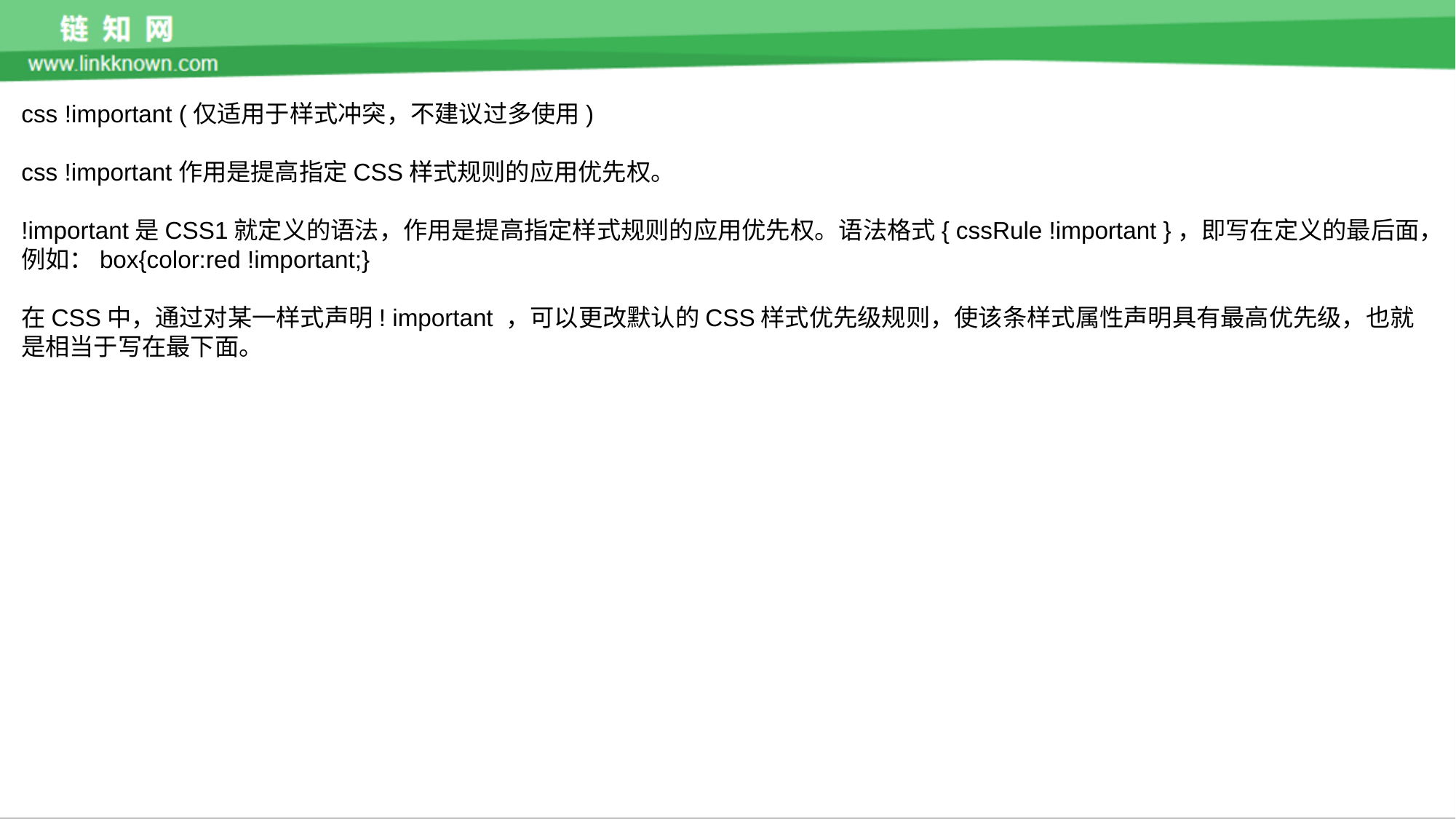

css !important (仅适用于样式冲突，不建议过多使用)

css !important作用是提高指定CSS样式规则的应用优先权。

!important是CSS1就定义的语法，作用是提高指定样式规则的应用优先权。语法格式{ cssRule !important }，即写在定义的最后面，例如：box{color:red !important;}

在CSS中，通过对某一样式声明! important ，可以更改默认的CSS样式优先级规则，使该条样式属性声明具有最高优先级，也就是相当于写在最下面。